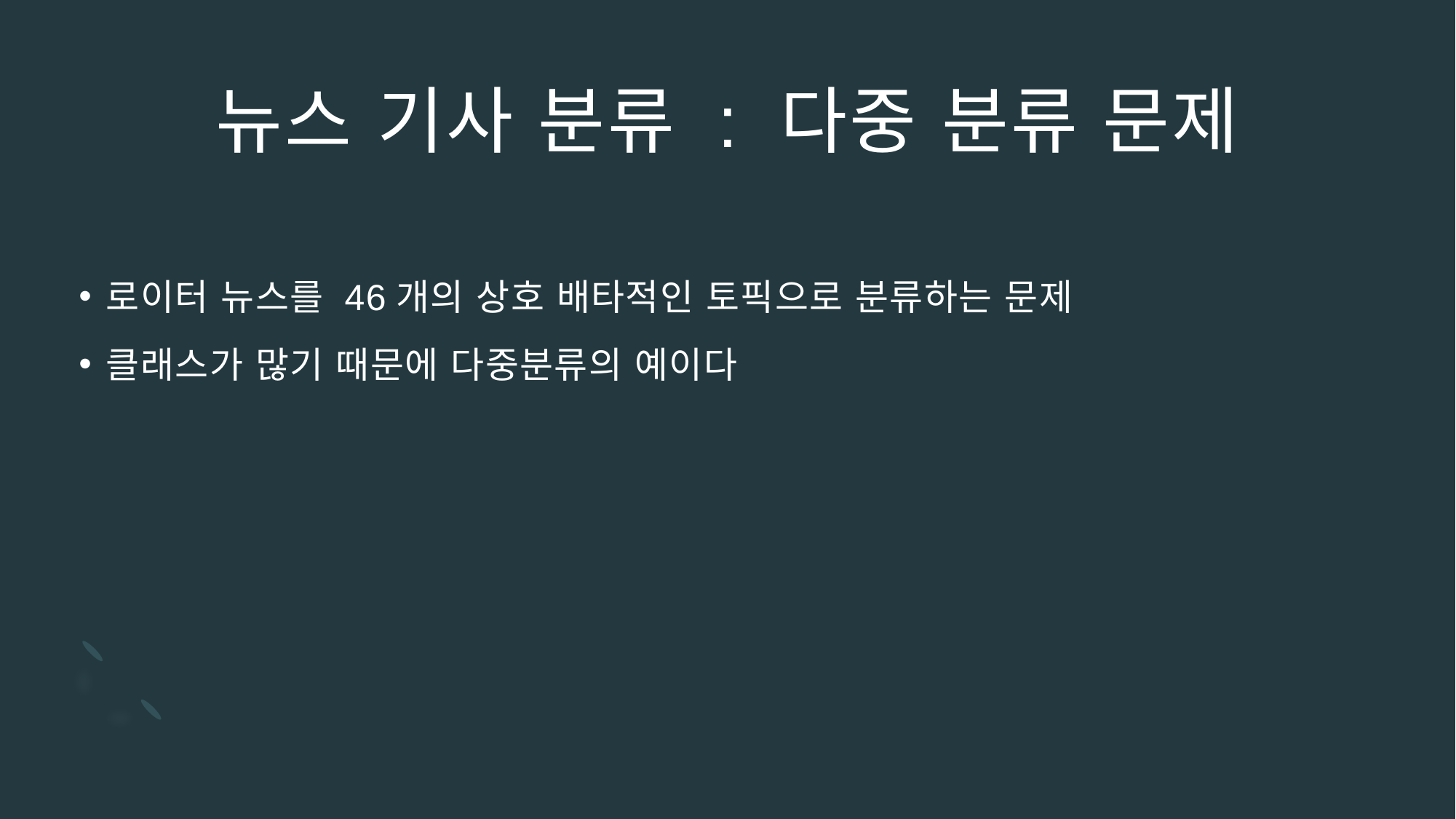

# 뉴스 기사 분류 : 다중 분류 문제

로이터 뉴스를 46개의 상호 배타적인 토픽으로 분류하는 문제
클래스가 많기 때문에 다중분류의 예이다